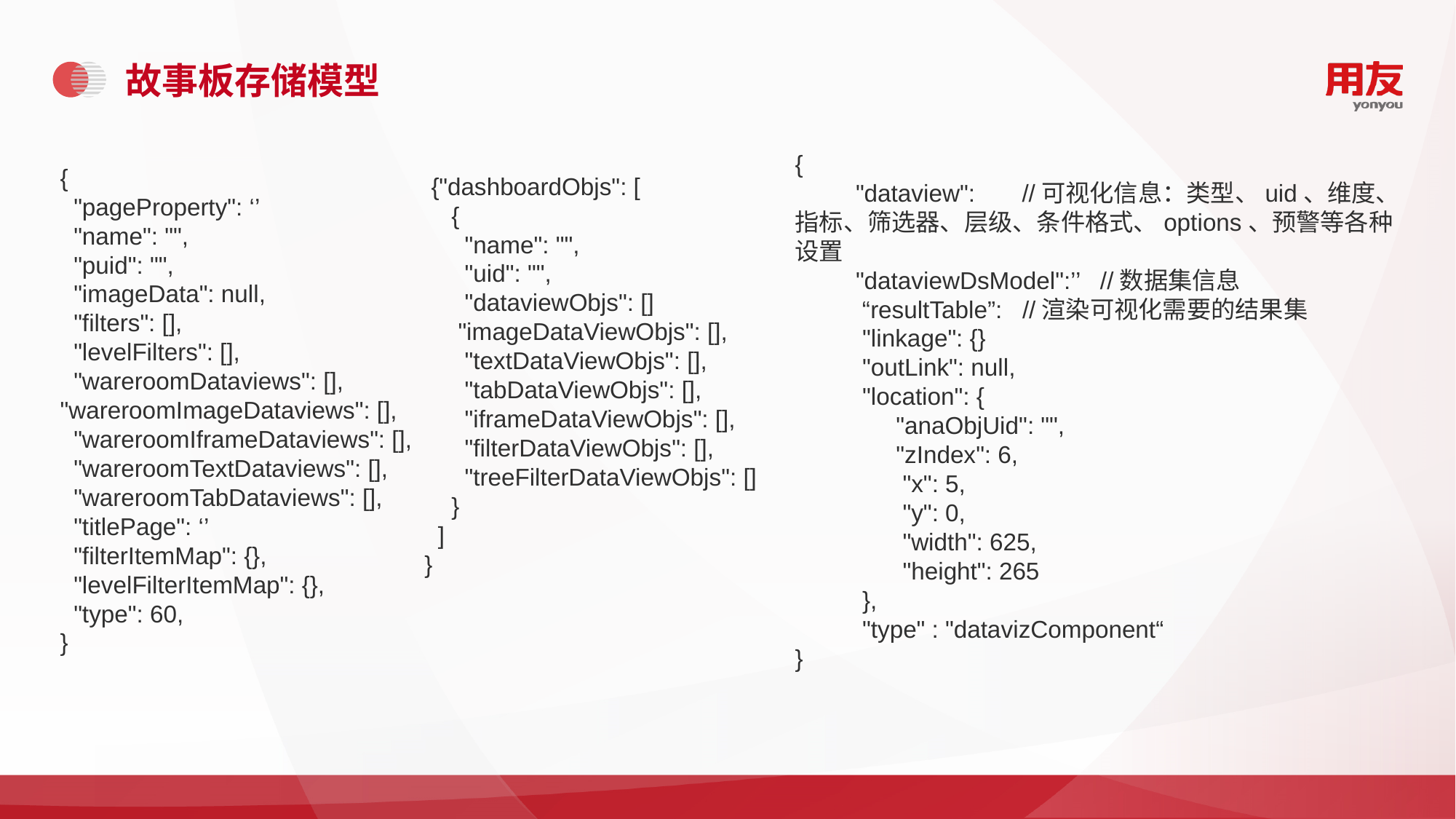

# 故事板存储模型
{
         "dataview":       //可视化信息：类型、uid、维度、指标、筛选器、层级、条件格式、options、预警等各种设置
         "dataviewDsModel":’’   //数据集信息
          “resultTable”:   //渲染可视化需要的结果集
          "linkage": {}
          "outLink": null,
          "location": {
               "anaObjUid": "",
               "zIndex": 6,
                "x": 5,
                "y": 0,
                "width": 625,
                "height": 265
          },
          "type" : "datavizComponent“
}
{
  "pageProperty": ‘’
  "name": "",
  "puid": "",
  "imageData": null,
  "filters": [],
  "levelFilters": [],
  "wareroomDataviews": [],
"wareroomImageDataviews": [],
  "wareroomIframeDataviews": [],
  "wareroomTextDataviews": [],
  "wareroomTabDataviews": [],
  "titlePage": ‘’
  "filterItemMap": {},
  "levelFilterItemMap": {},
  "type": 60,
}
 {"dashboardObjs": [
    {
      "name": "",
      "uid": "",
      "dataviewObjs": []
     "imageDataViewObjs": [],
      "textDataViewObjs": [],
      "tabDataViewObjs": [],
      "iframeDataViewObjs": [],
      "filterDataViewObjs": [],
      "treeFilterDataViewObjs": []
    }
  ]
}